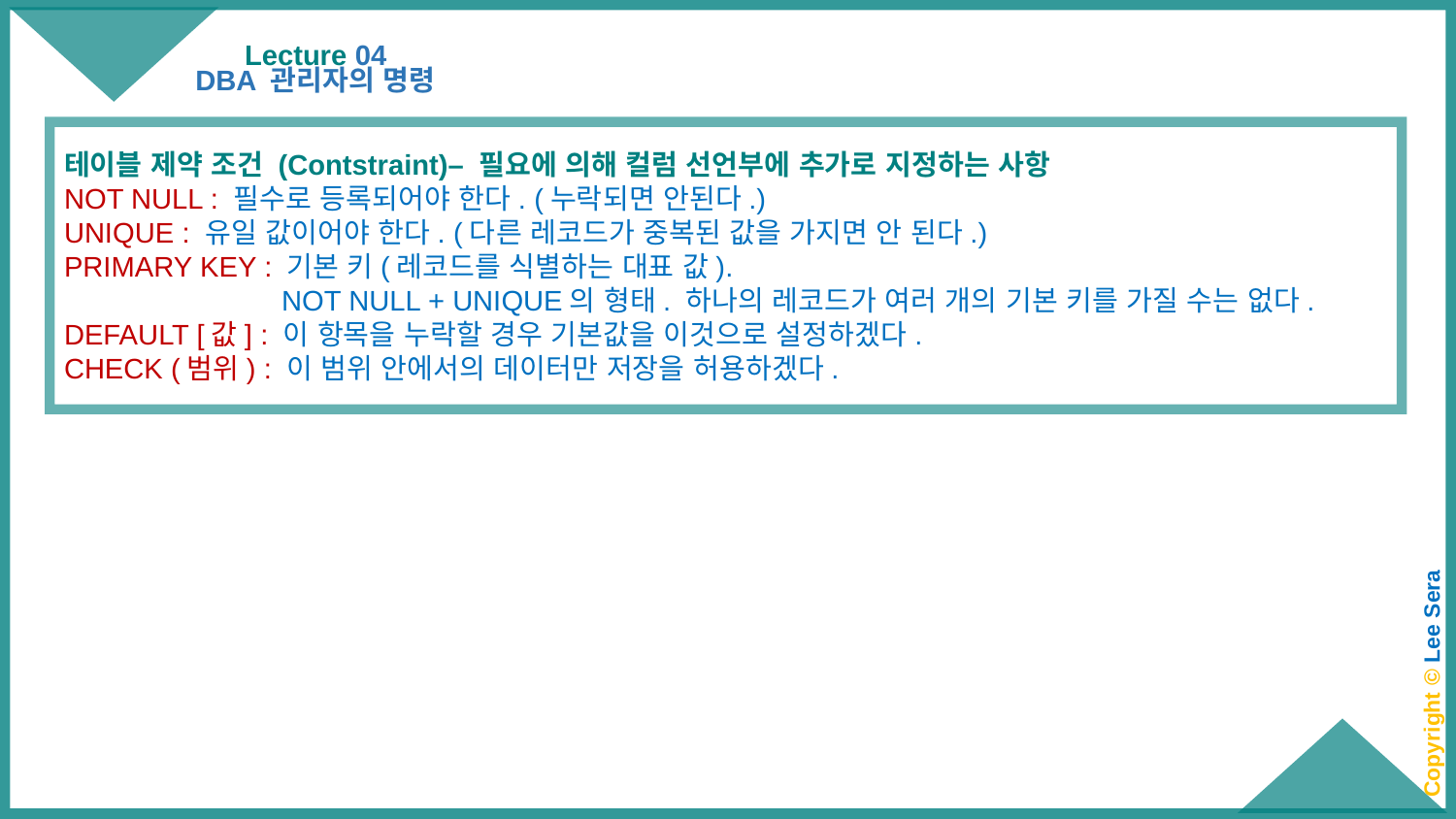

# Lecture 04
DBA 관리자의 명령
테이블 제약 조건 (Contstraint)– 필요에 의해 컬럼 선언부에 추가로 지정하는 사항
NOT NULL : 필수로 등록되어야 한다. (누락되면 안된다.)
UNIQUE : 유일 값이어야 한다. (다른 레코드가 중복된 값을 가지면 안 된다.)
PRIMARY KEY : 기본 키(레코드를 식별하는 대표 값).
	         NOT NULL + UNIQUE의 형태. 하나의 레코드가 여러 개의 기본 키를 가질 수는 없다.
DEFAULT [값] : 이 항목을 누락할 경우 기본값을 이것으로 설정하겠다.
CHECK (범위) : 이 범위 안에서의 데이터만 저장을 허용하겠다.
Copyright © Lee Sera